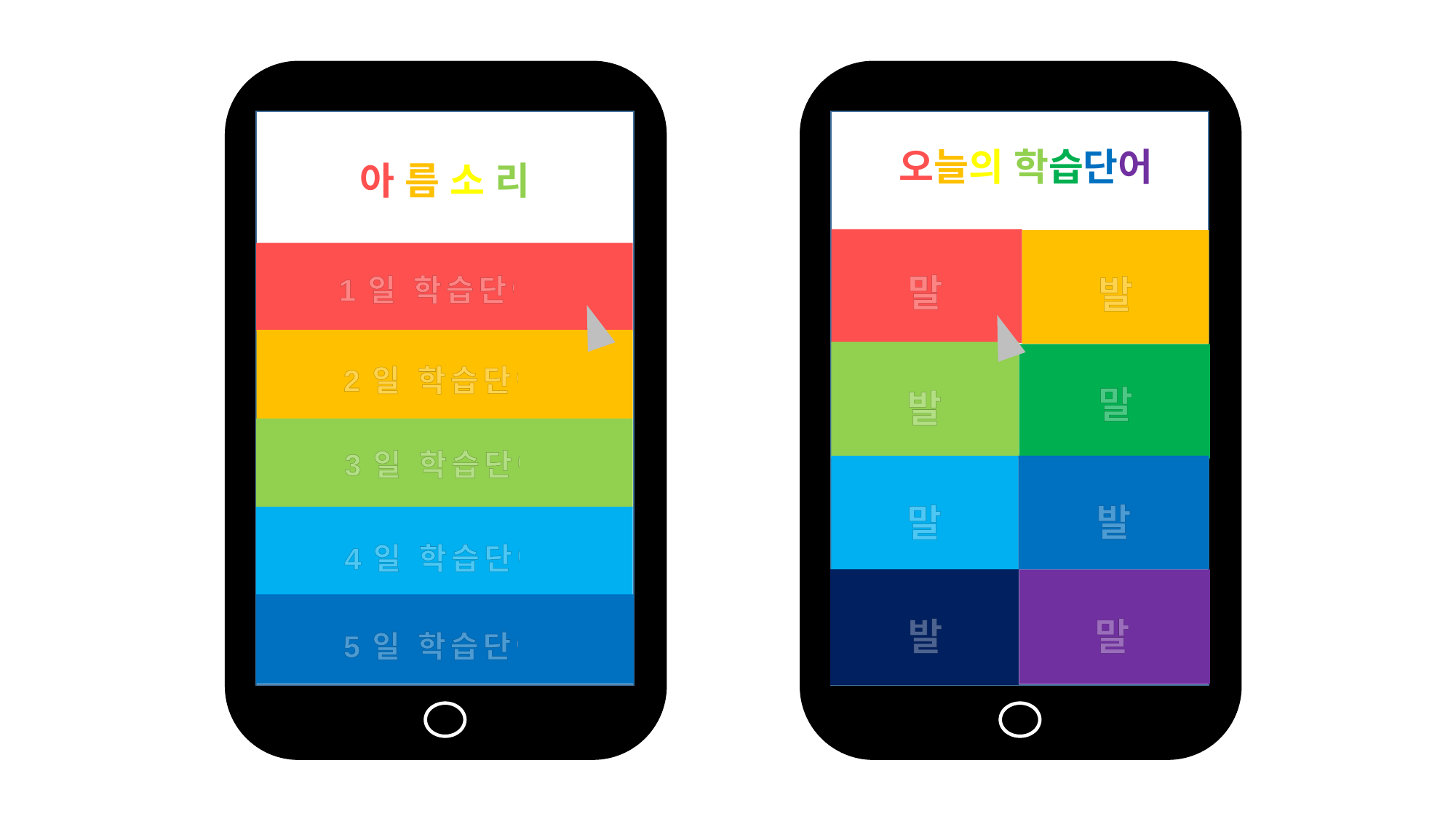

오늘의 학습단어
아 름 소 리

말
발

1일 학습단어

2일 학습단어

말
발

3일 학습단어

발
말

4일 학습단어

발
말

5일 학습단어